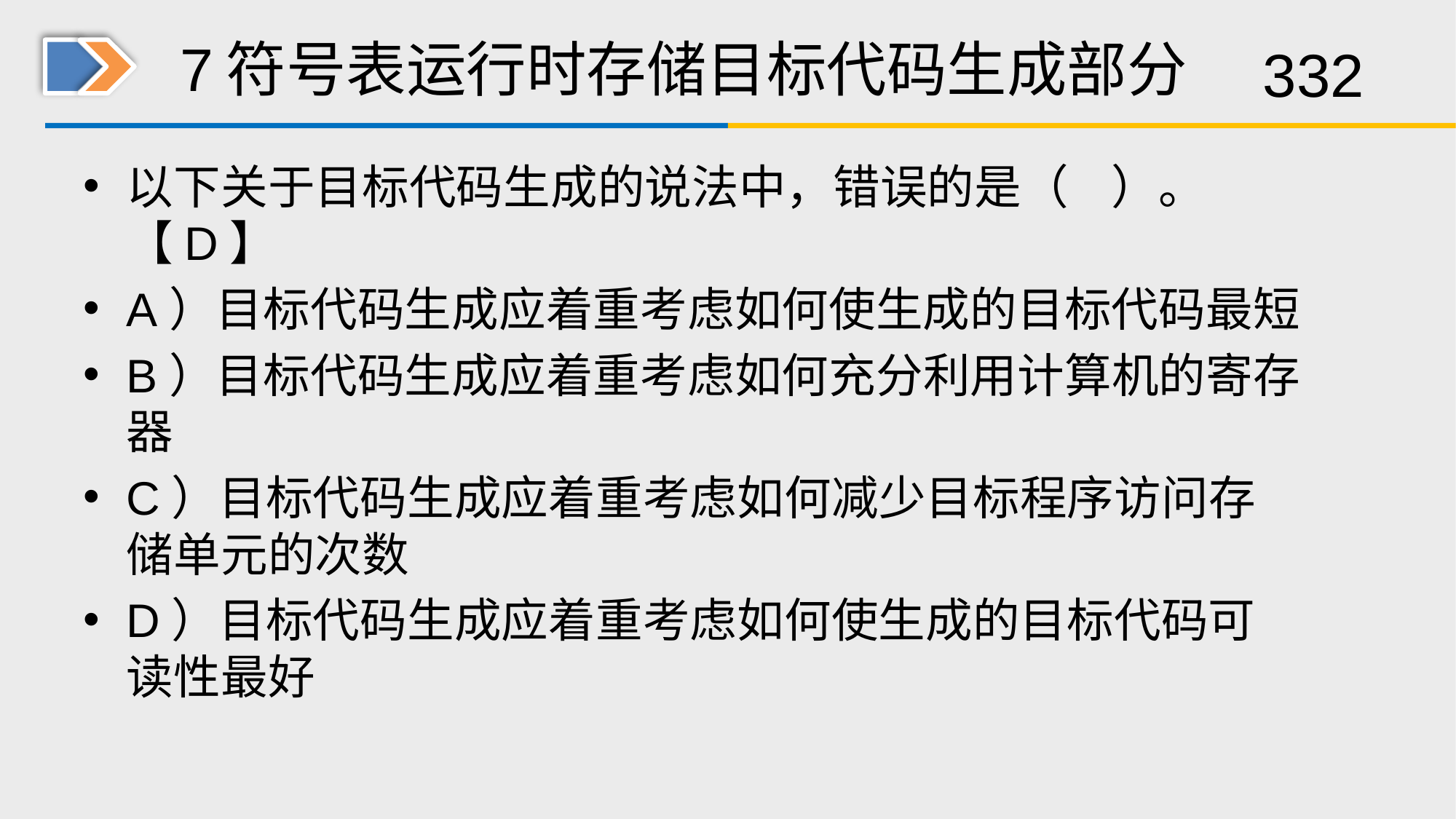

# 7符号表运行时存储目标代码生成部分
332
以下关于目标代码生成的说法中，错误的是（    ）。【D】
A）目标代码生成应着重考虑如何使生成的目标代码最短
B）目标代码生成应着重考虑如何充分利用计算机的寄存器
C）目标代码生成应着重考虑如何减少目标程序访问存储单元的次数
D）目标代码生成应着重考虑如何使生成的目标代码可读性最好